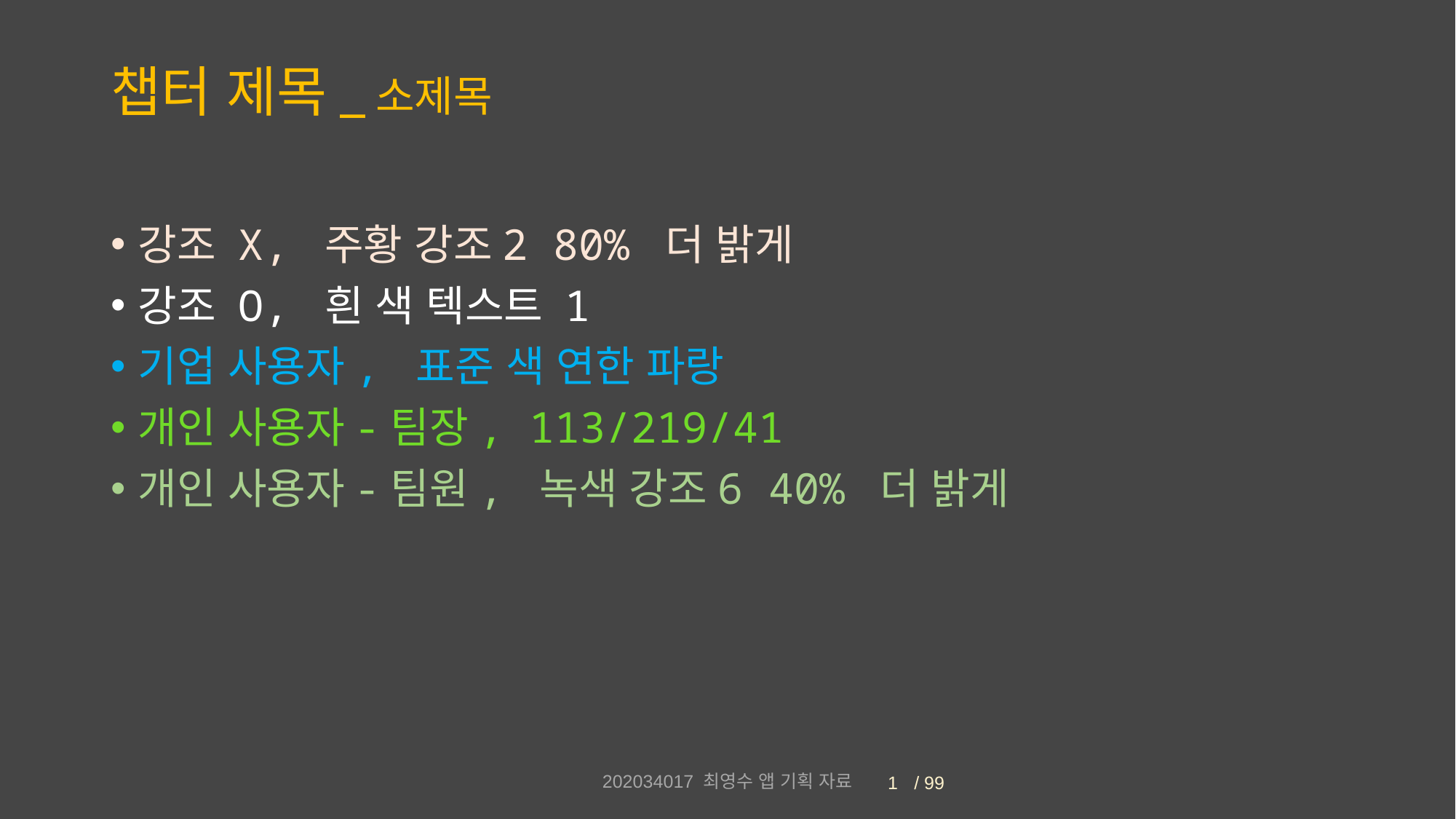

# 챕터 제목_소제목
강조 X, 주황 강조2 80% 더 밝게
강조 O, 흰 색 텍스트 1
기업 사용자, 표준 색 연한 파랑
개인 사용자-팀장, 113/219/41
개인 사용자-팀원, 녹색 강조6 40% 더 밝게

202034017 최영수 앱 기획 자료
1